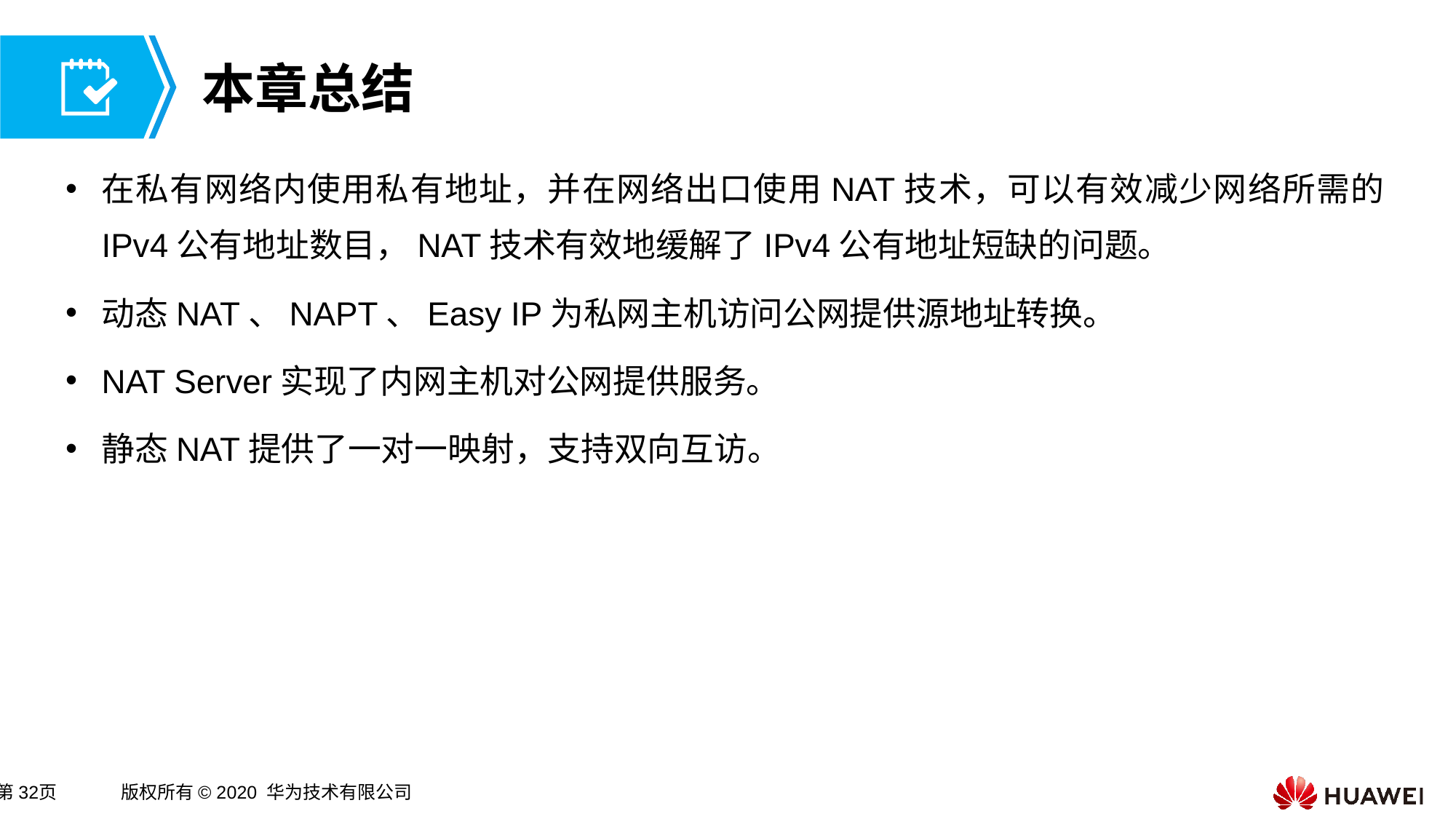

在私有网络内使用私有地址，并在网络出口使用NAT技术，可以有效减少网络所需的IPv4公有地址数目，NAT技术有效地缓解了IPv4公有地址短缺的问题。
动态NAT、NAPT、Easy IP为私网主机访问公网提供源地址转换。
NAT Server实现了内网主机对公网提供服务。
静态NAT提供了一对一映射，支持双向互访。